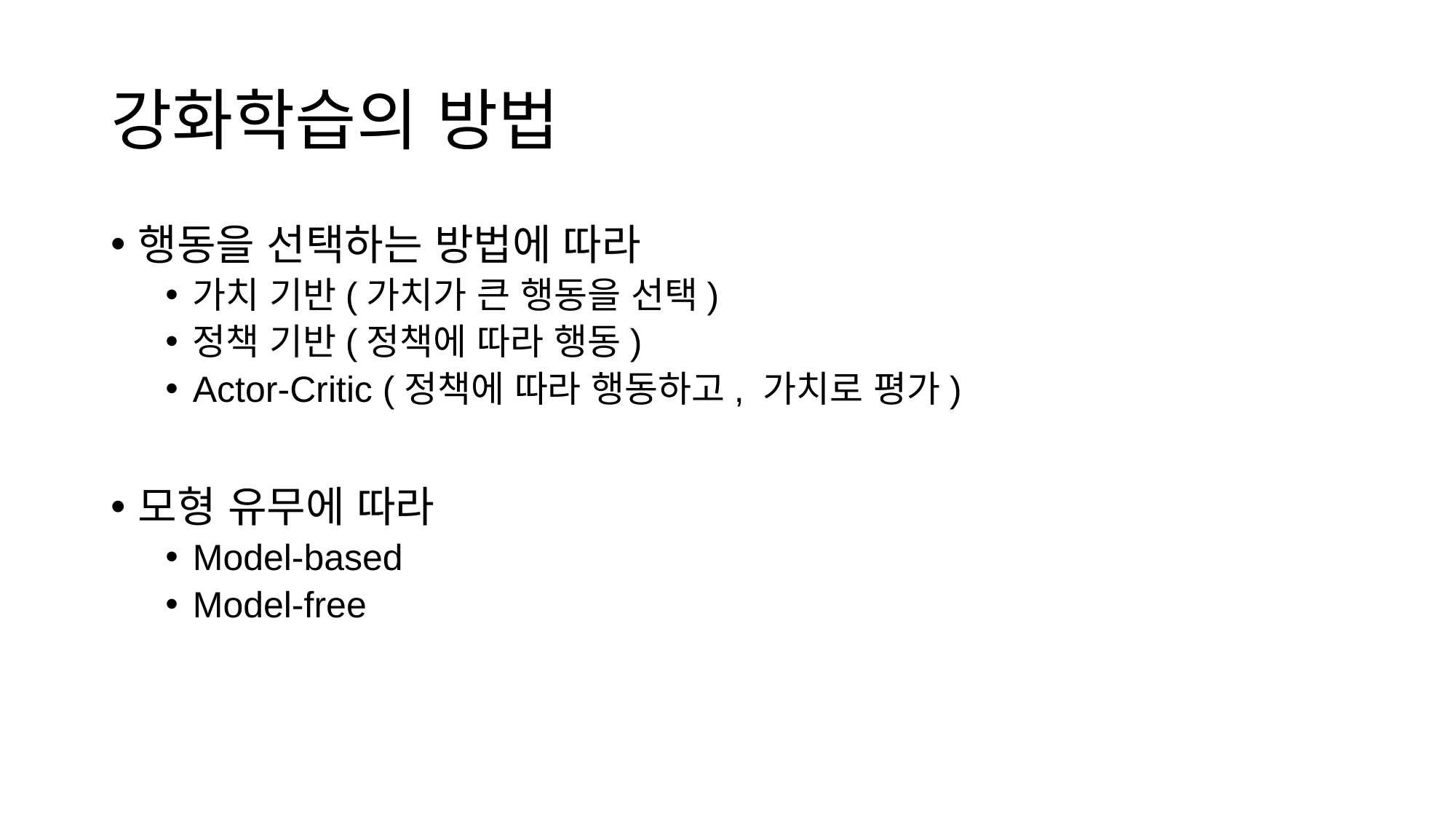

# 강화학습의 방법
행동을 선택하는 방법에 따라
가치 기반(가치가 큰 행동을 선택)
정책 기반(정책에 따라 행동)
Actor-Critic (정책에 따라 행동하고, 가치로 평가)

모형 유무에 따라
Model-based
Model-free